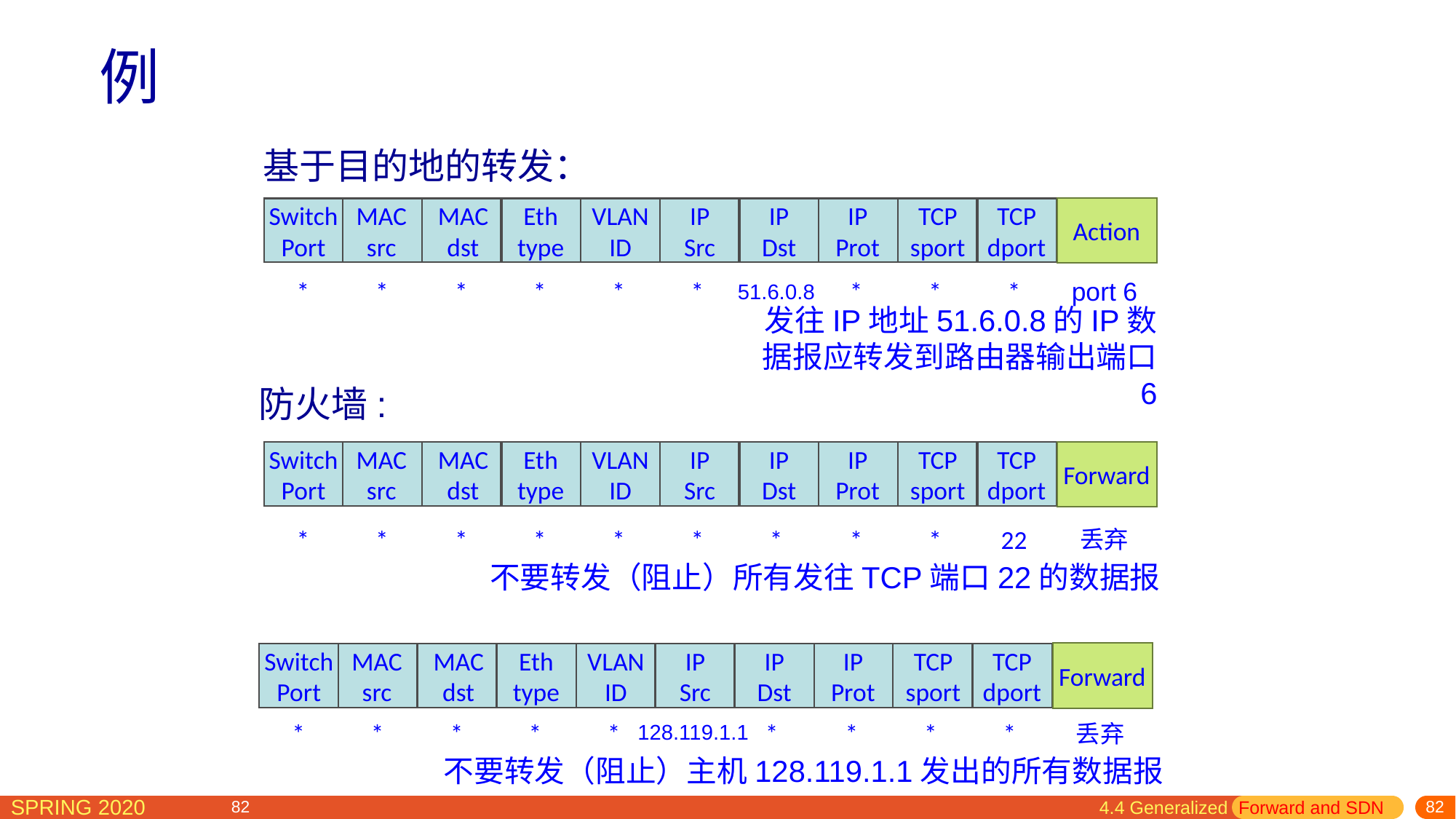

例
基于目的地的转发：
Switch
Port
MAC
src
MAC
dst
Eth
type
VLAN
ID
IP
Src
IP
Dst
IP
Prot
TCP
sport
TCP
dport

Action
*
*
*
*
*
*
51.6.0.8
*
*
*
port 6
发往IP地址51.6.0.8的IP数据报应转发到路由器输出端口 6
防火墙:
Switch
Port
MAC
src
MAC
dst
Eth
type
VLAN
ID
IP
Src
IP
Dst
IP
Prot
TCP
sport
TCP
dport

Forward
*
*
*
*
*
*
*
*
*
22
丢弃
不要转发（阻止）所有发往TCP端口22的数据报
Switch
Port
MAC
src
MAC
dst
Eth
type
VLAN
ID
IP
Src
IP
Dst
IP
Prot
TCP
sport
TCP
dport

Forward
*
*
*
*
*
*
*
*
*
丢弃
128.119.1.1
不要转发（阻止）主机128.119.1.1发出的所有数据报
4.4 Generalized  Forward and SDN